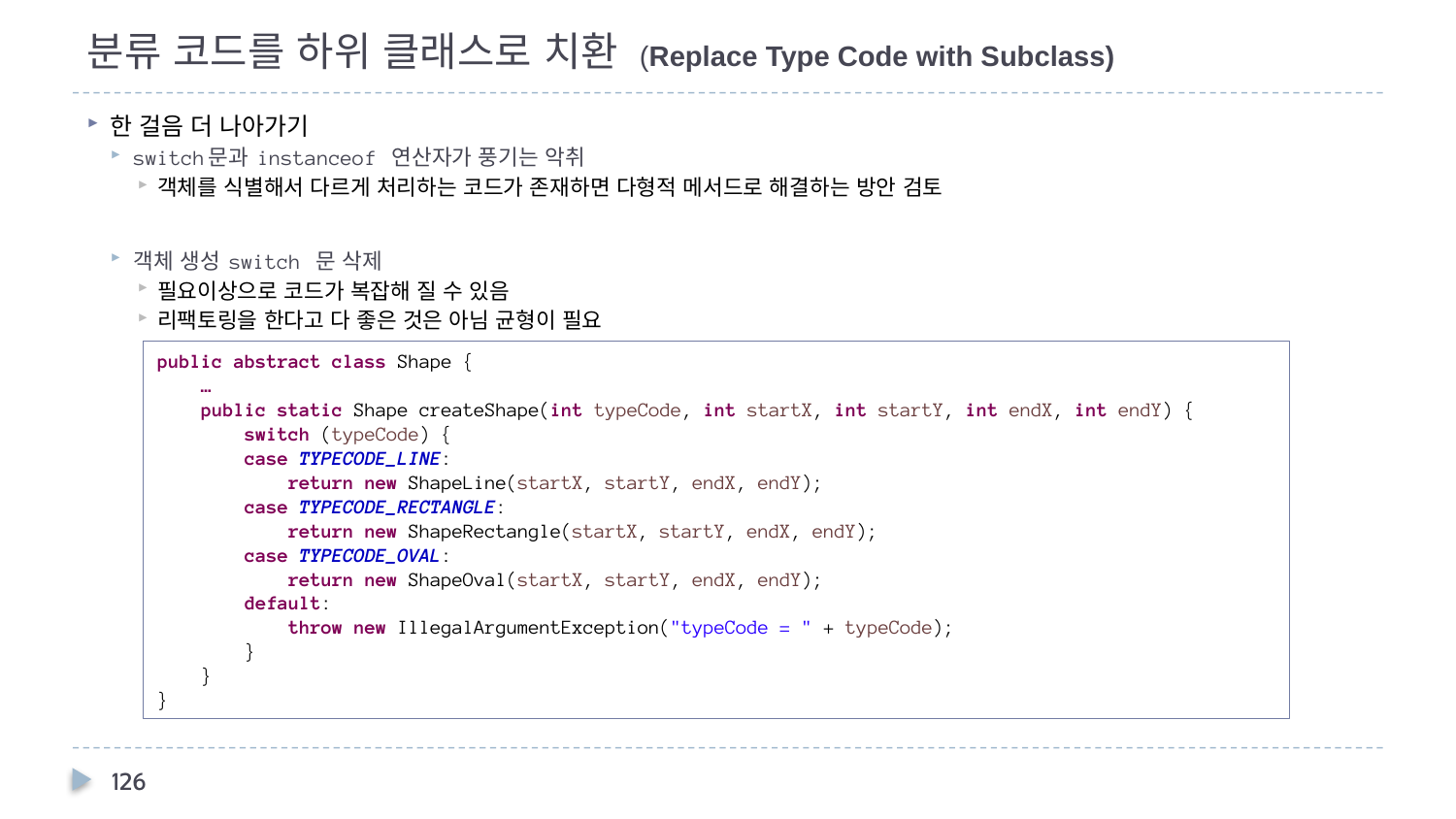

# 분류 코드를 하위 클래스로 치환 (Replace Type Code with Subclass)
한 걸음 더 나아가기
switch문과 instanceof 연산자가 풍기는 악취
객체를 식별해서 다르게 처리하는 코드가 존재하면 다형적 메서드로 해결하는 방안 검토

객체 생성 switch 문 삭제
필요이상으로 코드가 복잡해 질 수 있음
리팩토링을 한다고 다 좋은 것은 아님 균형이 필요
public abstract class Shape {
    …
    public static Shape createShape(int typeCode, int startX, int startY, int endX, int endY) {
        switch (typeCode) {
        case TYPECODE_LINE:
            return new ShapeLine(startX, startY, endX, endY);
        case TYPECODE_RECTANGLE:
            return new ShapeRectangle(startX, startY, endX, endY);
        case TYPECODE_OVAL:
            return new ShapeOval(startX, startY, endX, endY);
        default:
            throw new IllegalArgumentException("typeCode = " + typeCode);
        }
    }
}
126